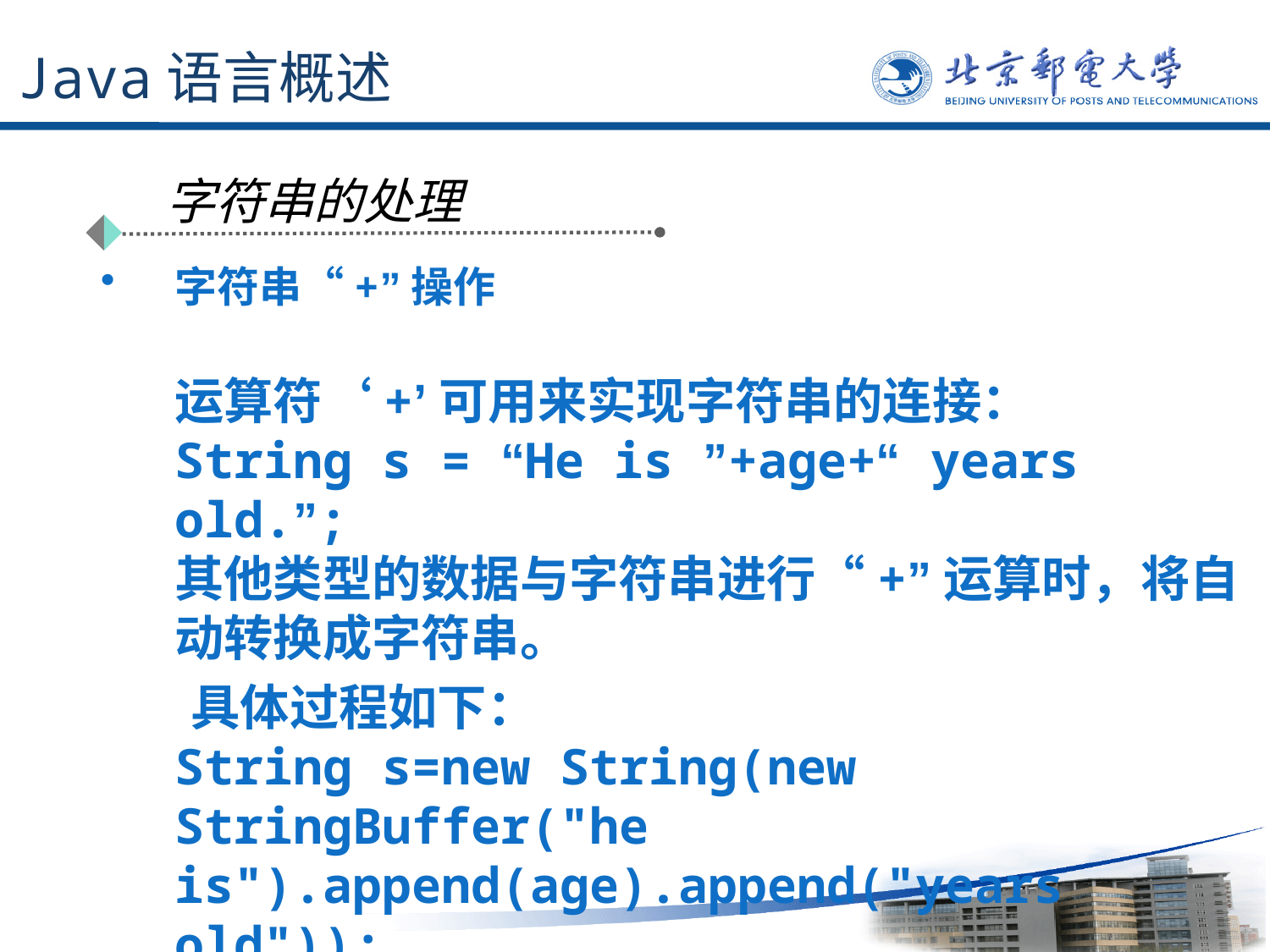

# Java语言概述

字符串的处理

字符串“+”操作
运算符‘+’可用来实现字符串的连接：
String s = “He is ”+age+“ years old.”;
其他类型的数据与字符串进行“+”运算时，将自动转换成字符串。
       具体过程如下：
String s=new String(new StringBuffer("he is").append(age).append("years old"));